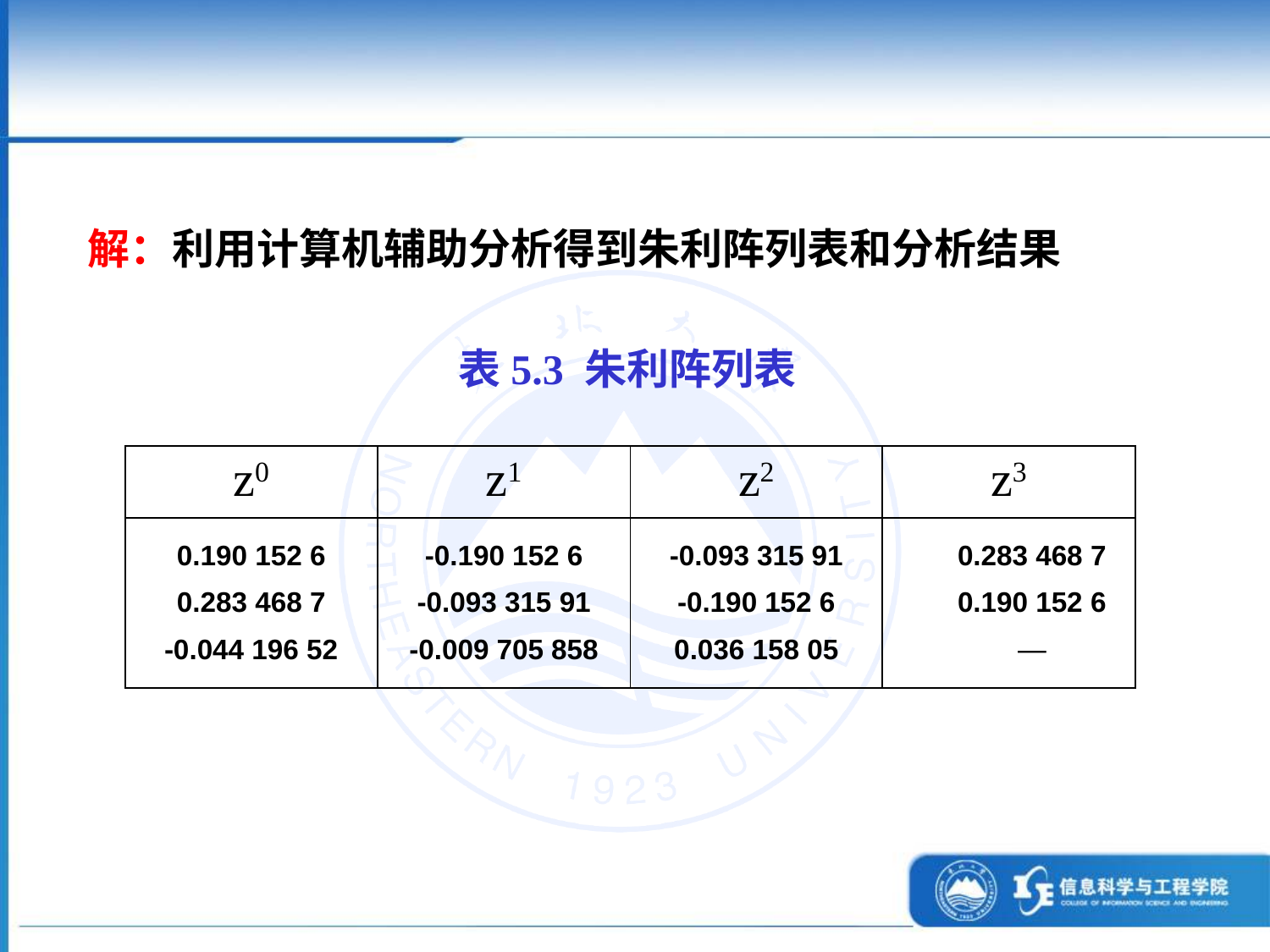

解：利用计算机辅助分析得到朱利阵列表和分析结果
表5.3 朱利阵列表

| z0 | z1 | z2 | z3 |
| --- | --- | --- | --- |
| 0.190 152 6 0.283 468 7 -0.044 196 52 | -0.190 152 6 -0.093 315 91 -0.009 705 858 | -0.093 315 91 -0.190 152 6 0.036 158 05 | 0.283 468 7 0.190 152 6 — |